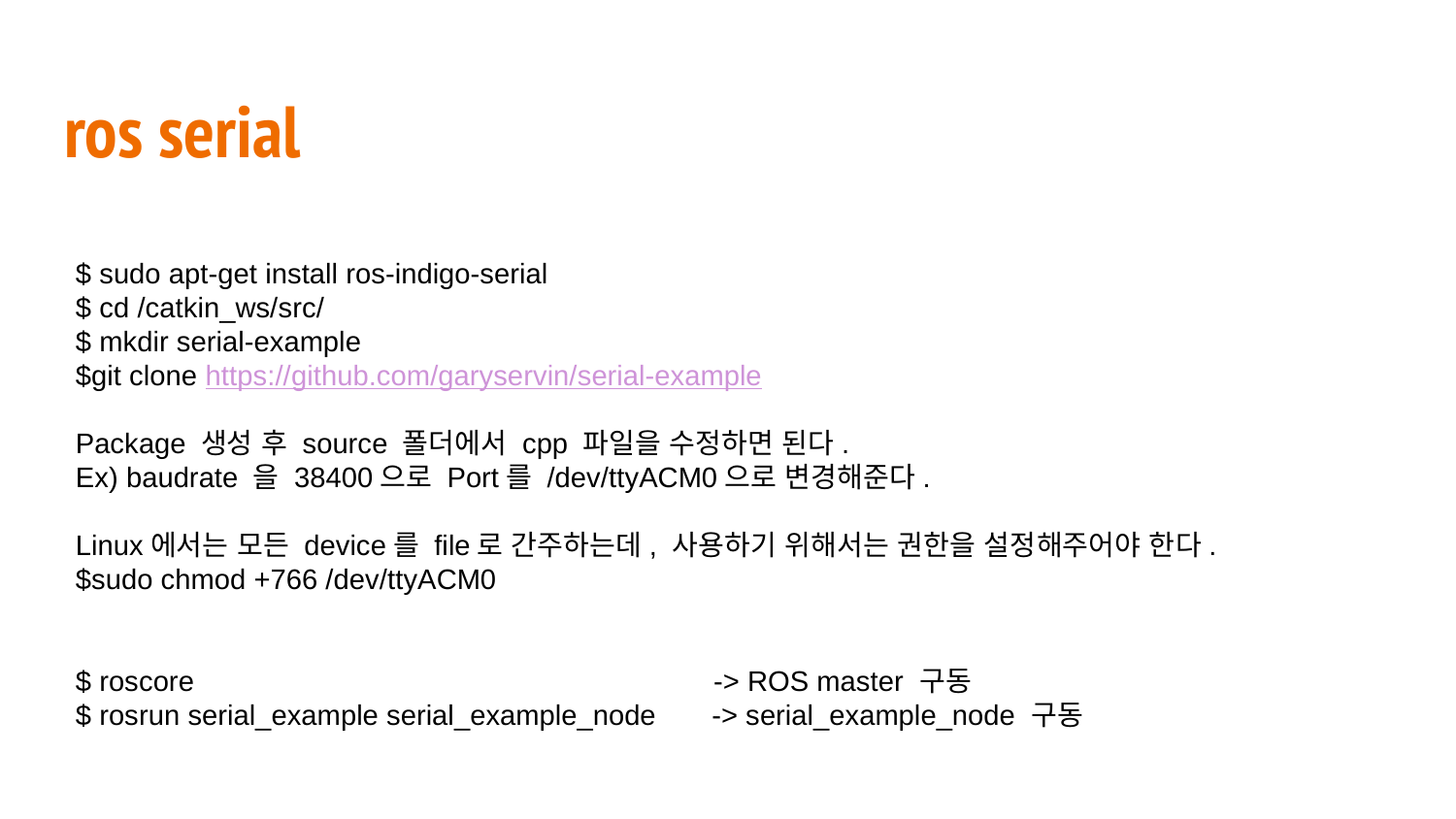

# ros serial
$ sudo apt-get install ros-indigo-serial
$ cd /catkin_ws/src/
$ mkdir serial-example
$git clone https://github.com/garyservin/serial-example

Package 생성 후 source 폴더에서 cpp 파일을 수정하면 된다.
Ex) baudrate 을 38400으로 Port를 /dev/ttyACM0으로 변경해준다.

Linux에서는 모든 device를 file로 간주하는데, 사용하기 위해서는 권한을 설정해주어야 한다.
$sudo chmod +766 /dev/ttyACM0

$ roscore                                                                 -> ROS master 구동
$ rosrun serial_example serial_example_node       -> serial_example_node 구동